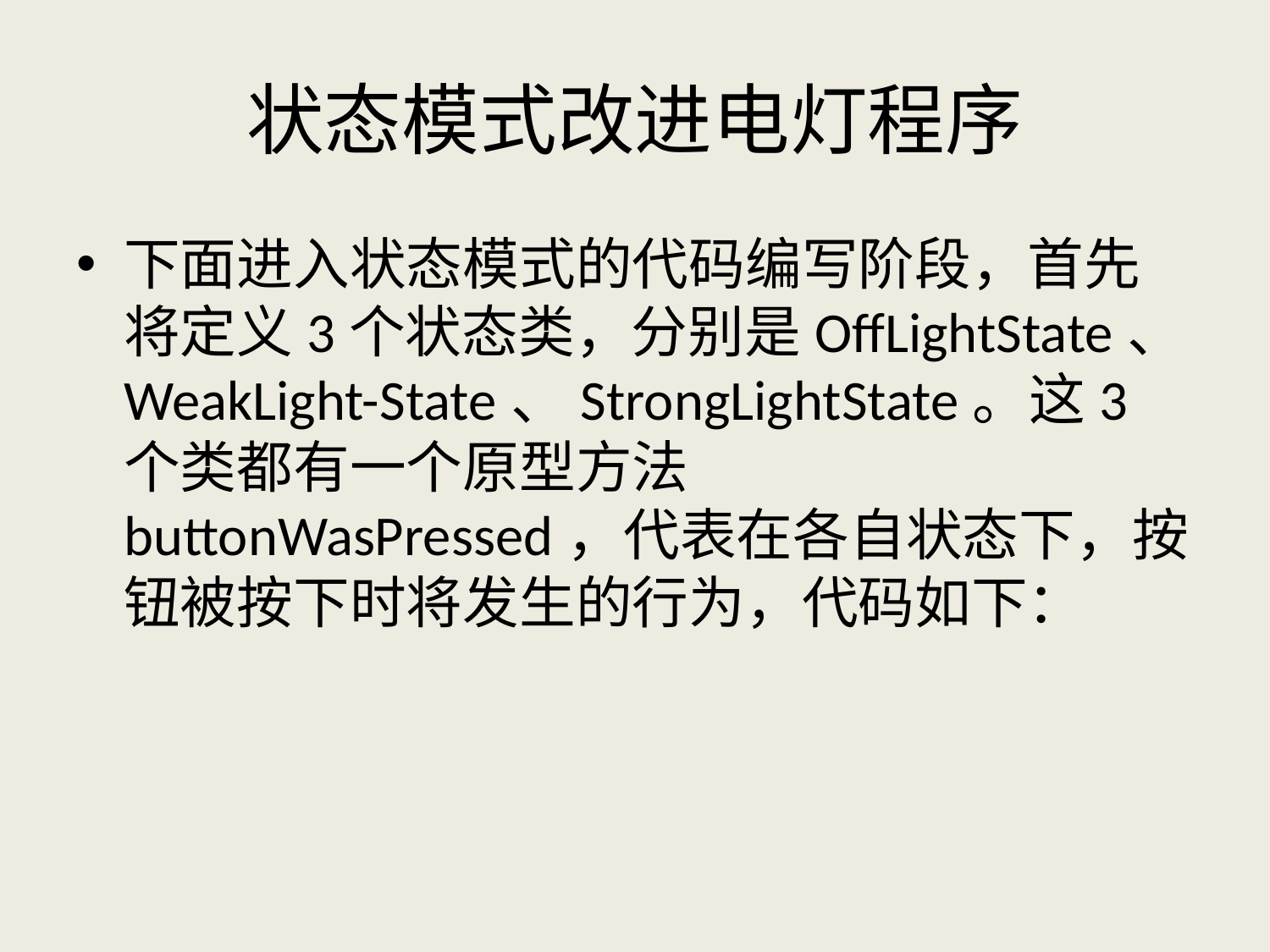

# 状态模式改进电灯程序
下面进入状态模式的代码编写阶段，首先将定义3个状态类，分别是OffLightState、WeakLight-State、StrongLightState。这3个类都有一个原型方法buttonWasPressed，代表在各自状态下，按钮被按下时将发生的行为，代码如下：